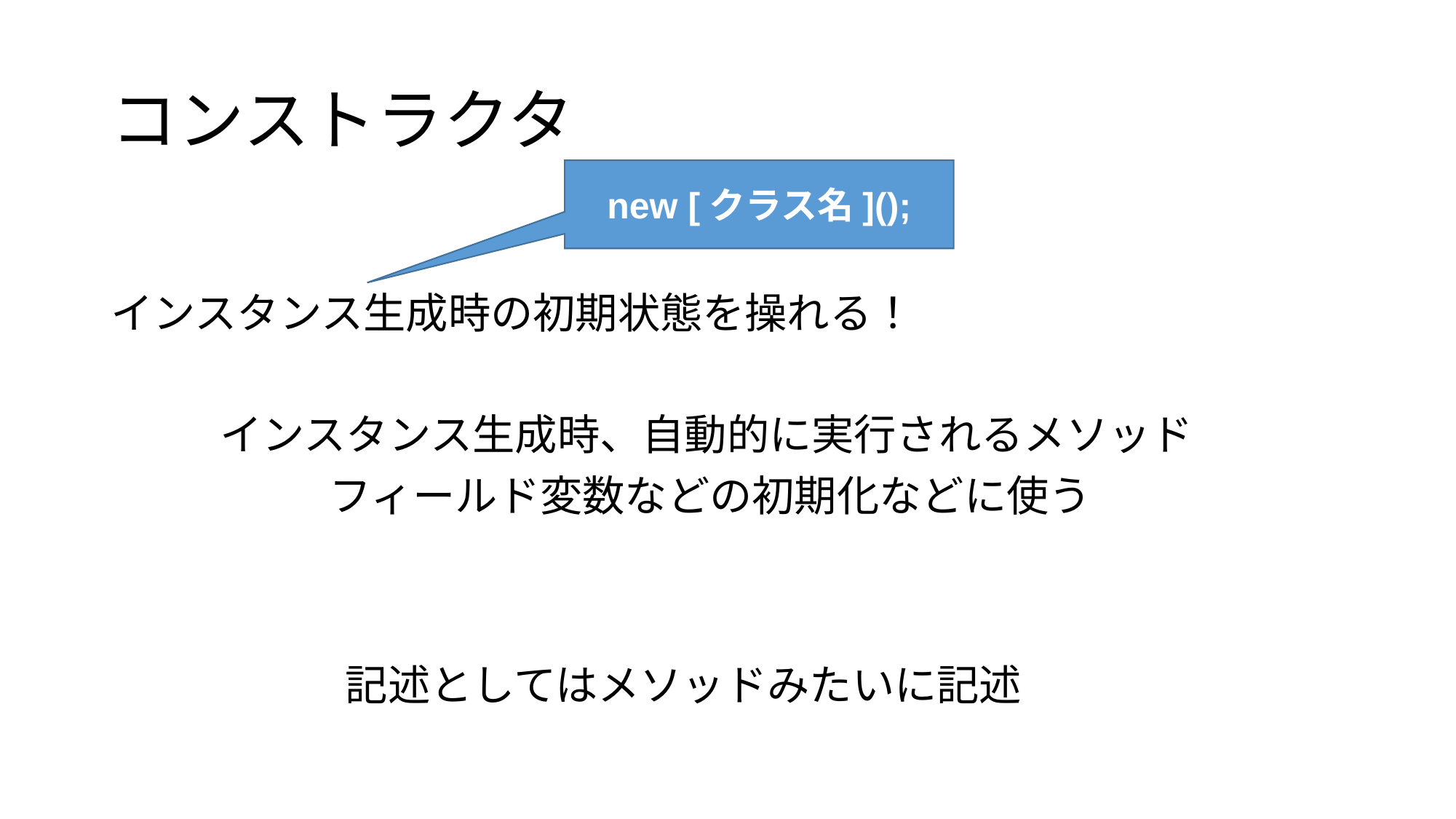

# コンストラクタ
new [クラス名]();
インスタンス生成時の初期状態を操れる！

	インスタンス生成時、自動的に実行されるメソッド
		フィールド変数などの初期化などに使う
記述としてはメソッドみたいに記述